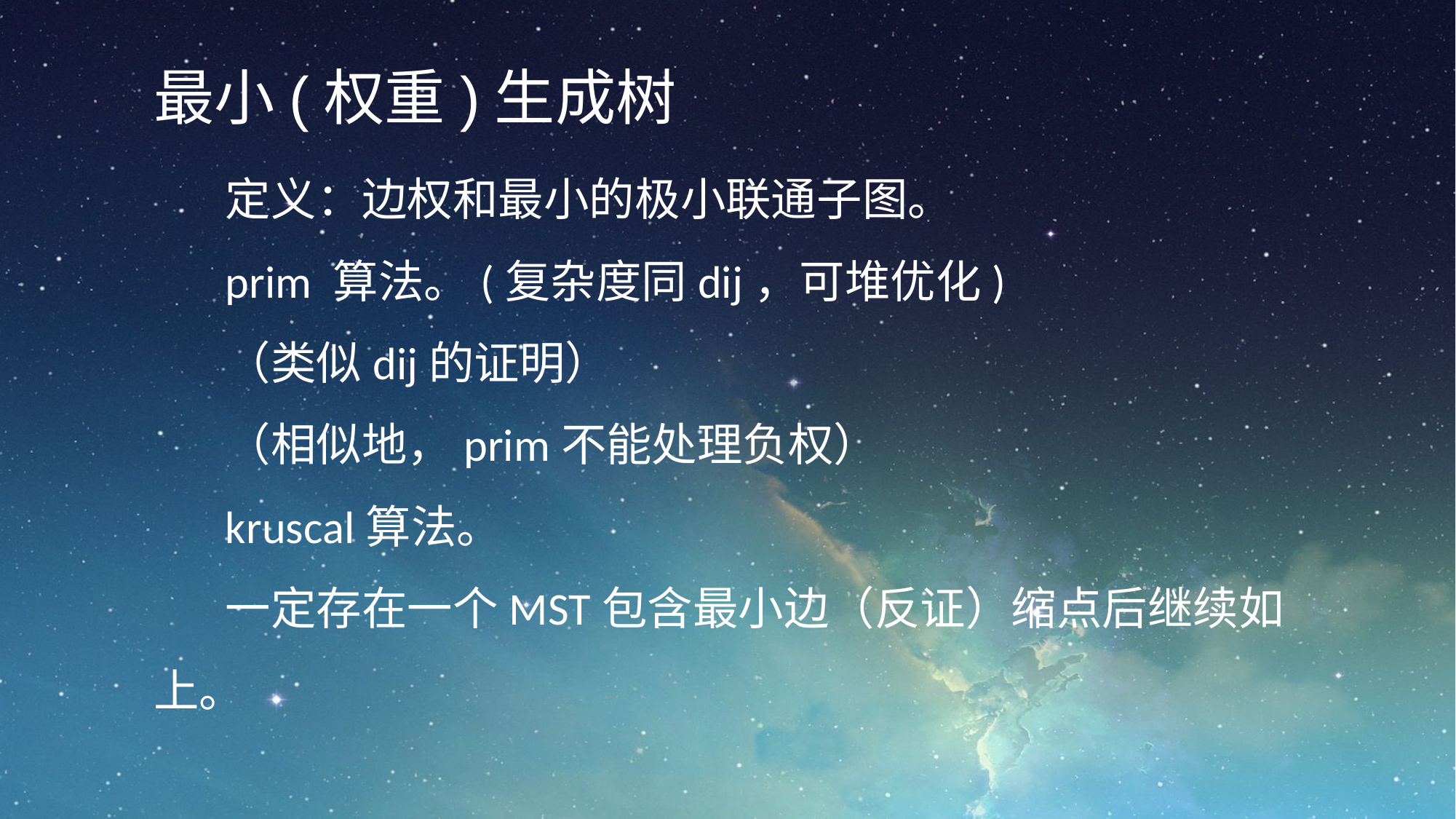

最小(权重)生成树
定义：边权和最小的极小联通子图。
prim 算法。(复杂度同dij，可堆优化)
（类似dij的证明）
（相似地，prim不能处理负权）
kruscal算法。
一定存在一个MST包含最小边（反证）缩点后继续如上。